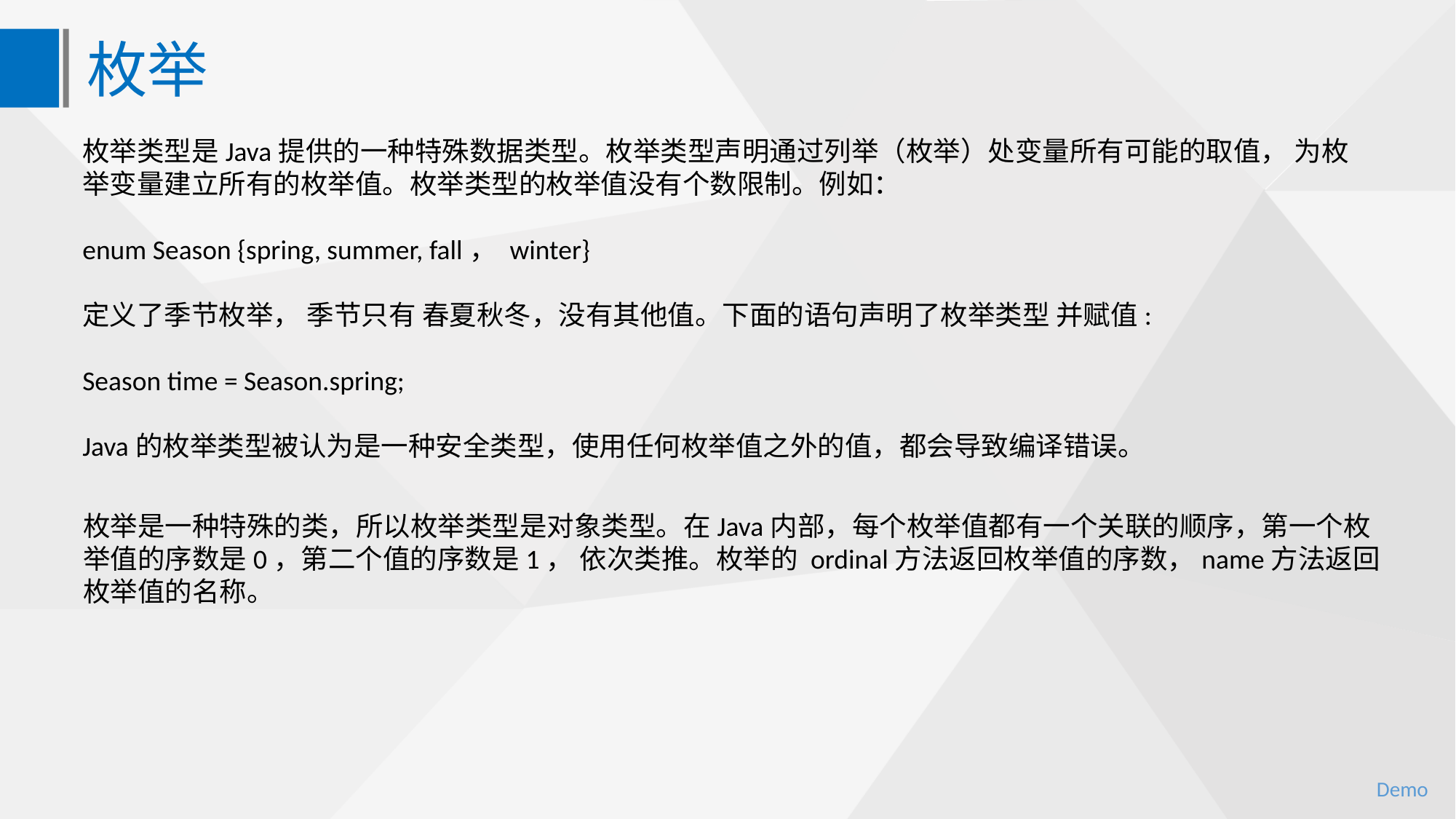

枚举

枚举类型是Java提供的一种特殊数据类型。枚举类型声明通过列举（枚举）处变量所有可能的取值， 为枚举变量建立所有的枚举值。枚举类型的枚举值没有个数限制。例如：

enum Season {spring, summer, fall， winter}

定义了季节枚举， 季节只有 春夏秋冬，没有其他值。下面的语句声明了枚举类型 并赋值:

Season time = Season.spring;

Java的枚举类型被认为是一种安全类型，使用任何枚举值之外的值，都会导致编译错误。
枚举是一种特殊的类，所以枚举类型是对象类型。在Java内部，每个枚举值都有一个关联的顺序，第一个枚举值的序数是0，第二个值的序数是1， 依次类推。枚举的 ordinal方法返回枚举值的序数，name方法返回枚举值的名称。
Demo